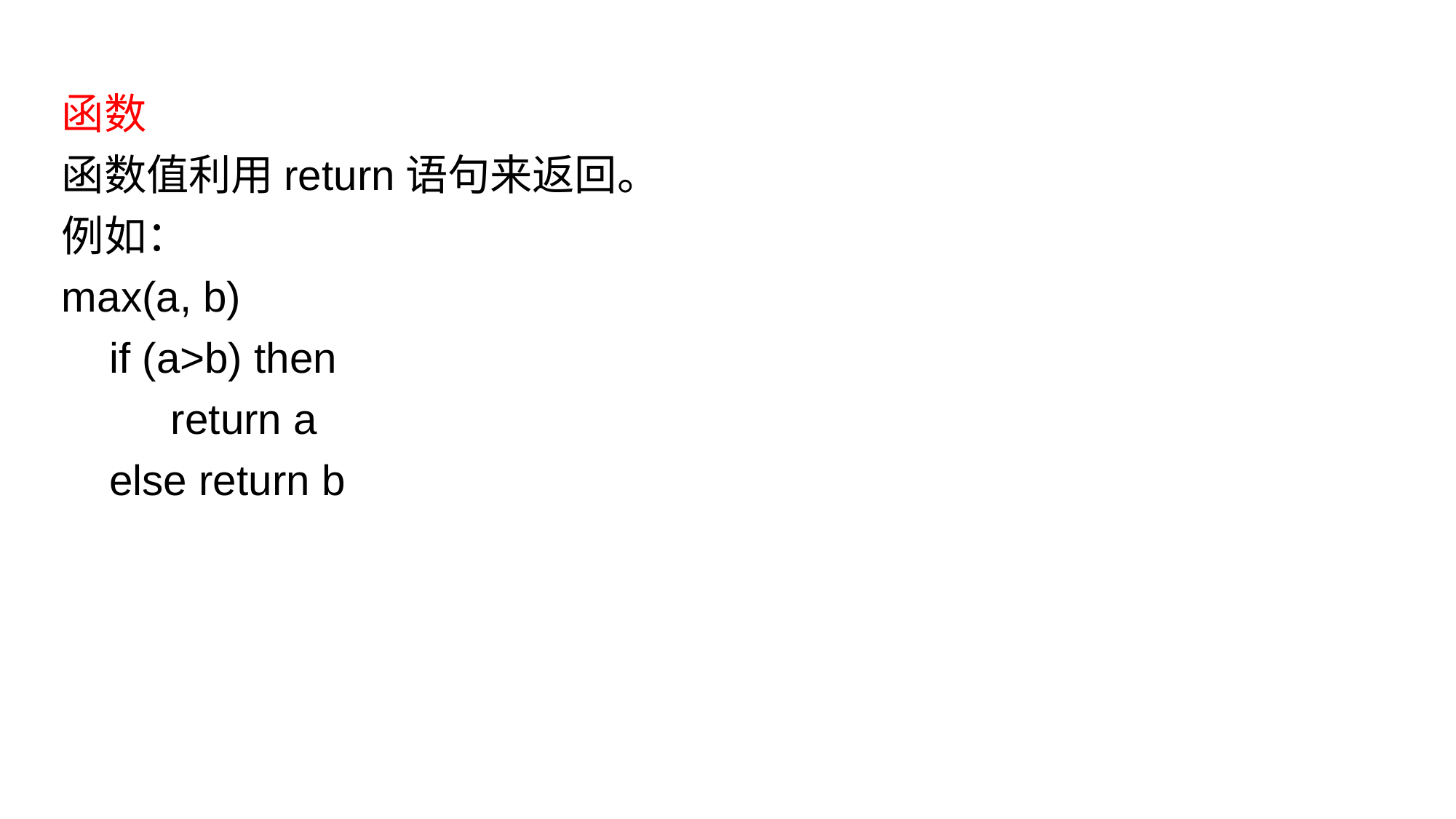

函数
函数值利用return语句来返回。
例如：
max(a, b)
    if (a>b) then
	return a
    else return b